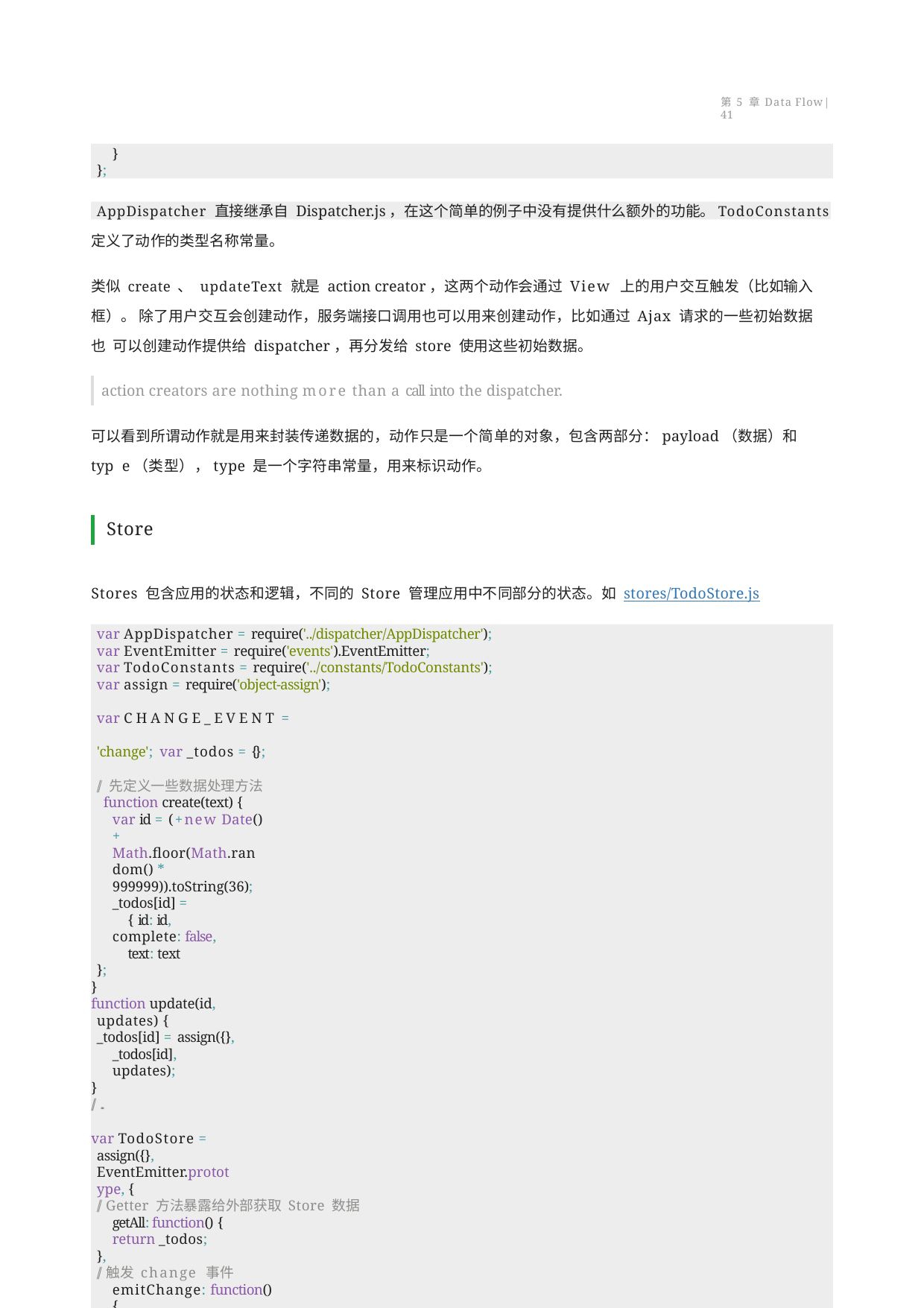

第 5 章 Data Flow | 41
}
};
AppDispatcher 直接继承自 Dispatcher.js，在这个简单的例子中没有提供什么额外的功能。
TodoConstants
定义了动作的类型名称常量。

类似 create 、 updateText 就是 action creator，这两个动作会通过 View 上的用户交互触发（比如输入  框）。 除了用户交互会创建动作，服务端接口调用也可以用来创建动作，比如通过 Ajax 请求的一些初始数据也  可以创建动作提供给 dispatcher，再分发给 store 使用这些初始数据。

action creators are nothing more than a call into the dispatcher.

可以看到所谓动作就是用来封装传递数据的，动作只是一个简单的对象，包含两部分：payload（数据）和 typ  e（类型），type 是一个字符串常量，用来标识动作。

Store
Stores 包含应用的状态和逻辑，不同的 Store 管理应用中不同部分的状态。如 stores/TodoStore.js
var AppDispatcher = require('../dispatcher/AppDispatcher');  var EventEmitter = require('events').EventEmitter;
var TodoConstants = require('../constants/TodoConstants');  var assign = require('object-assign');
var CHANGE_EVENT = 'change';  var _todos = {};

// 先定义一些数据处理方法  function create(text) {
var id = (+new Date() + Math.floor(Math.random() * 999999)).toString(36);
_todos[id] = {  id: id,
complete: false,  text: text
};
}
function update(id, updates) {
_todos[id] = assign({}, _todos[id], updates);
}
// ...

var TodoStore = assign({}, EventEmitter.prototype, {
// Getter 方法暴露给外部获取 Store 数据  getAll: function() {
return _todos;
},
// 触发 change 事件  emitChange: function() {
this.emit(CHANGE_EVENT);
},
// 提供给外部 View 绑定 change 事件  addChangeListener: function(callback) {
this.on(CHANGE_EVENT, callback);